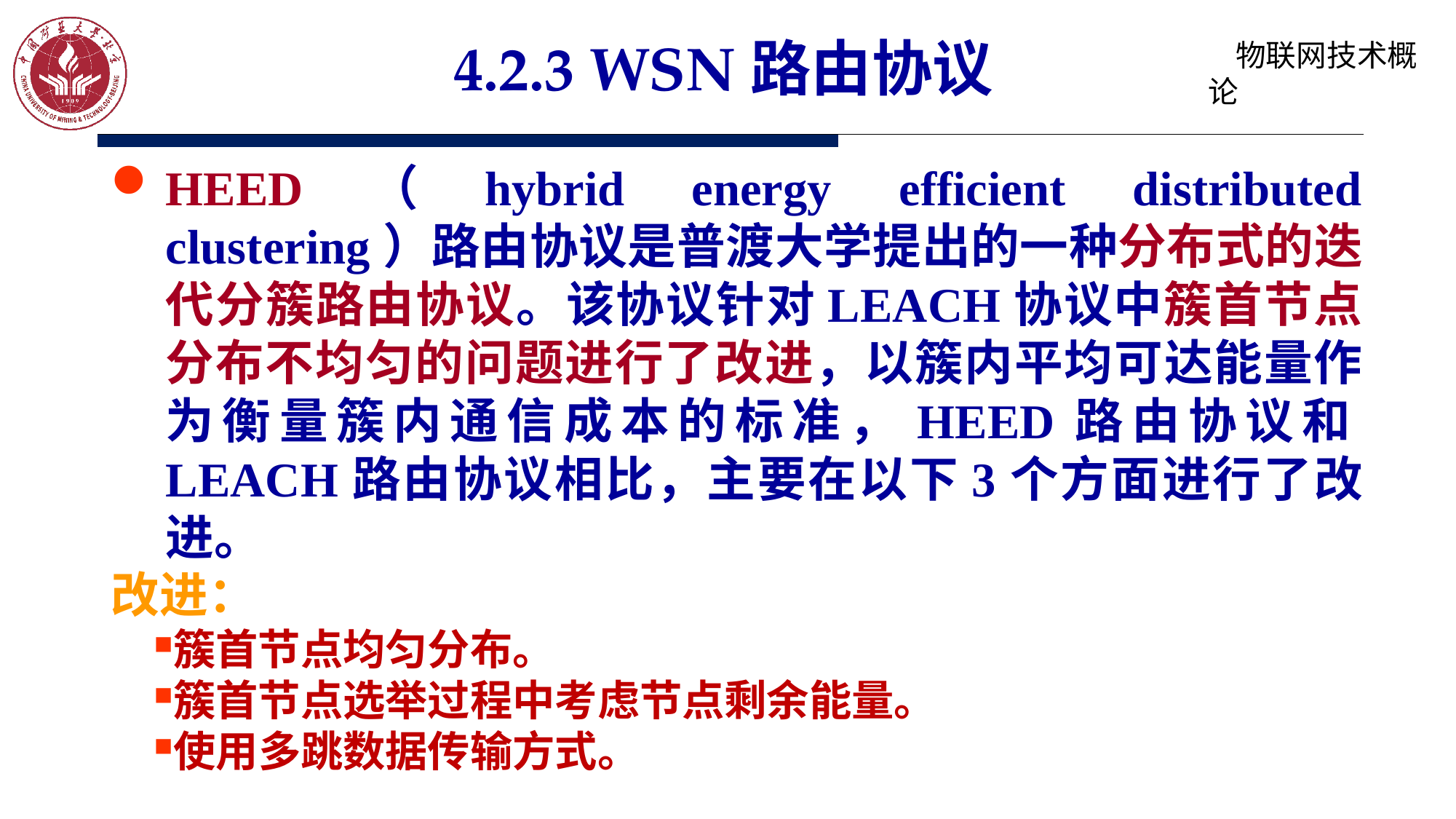

# 4.2.3 WSN路由协议
HEED（hybrid energy efficient distributed clustering）路由协议是普渡大学提出的一种分布式的迭代分簇路由协议。该协议针对LEACH协议中簇首节点分布不均匀的问题进行了改进，以簇内平均可达能量作为衡量簇内通信成本的标准，HEED路由协议和LEACH路由协议相比，主要在以下3个方面进行了改进。
改进：
簇首节点均匀分布。
簇首节点选举过程中考虑节点剩余能量。
使用多跳数据传输方式。